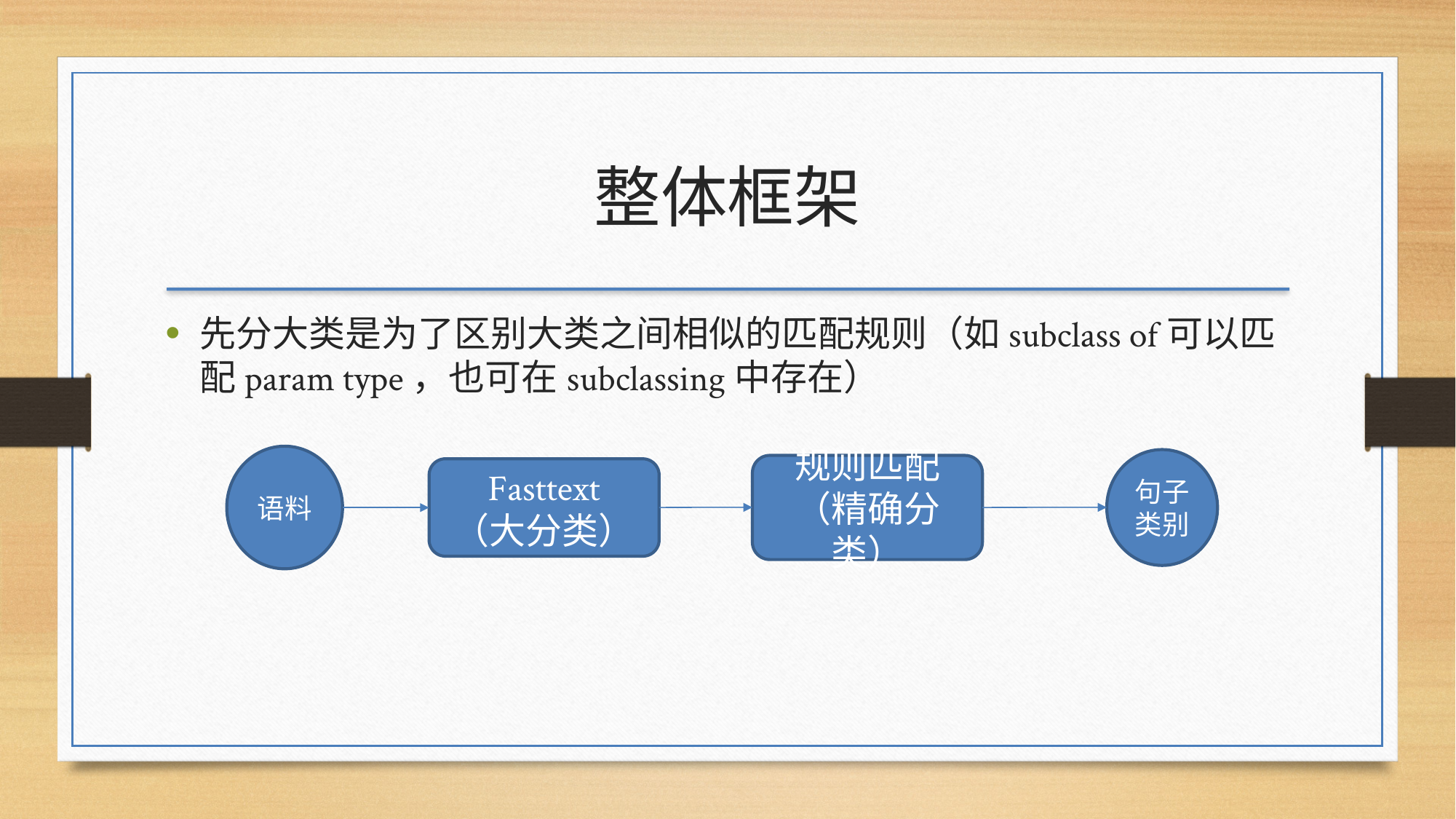

整体框架
先分大类是为了区别大类之间相似的匹配规则（如subclass of可以匹配param type，也可在subclassing中存在）
语料
句子类别
规则匹配（精确分类）
Fasttext
（大分类）